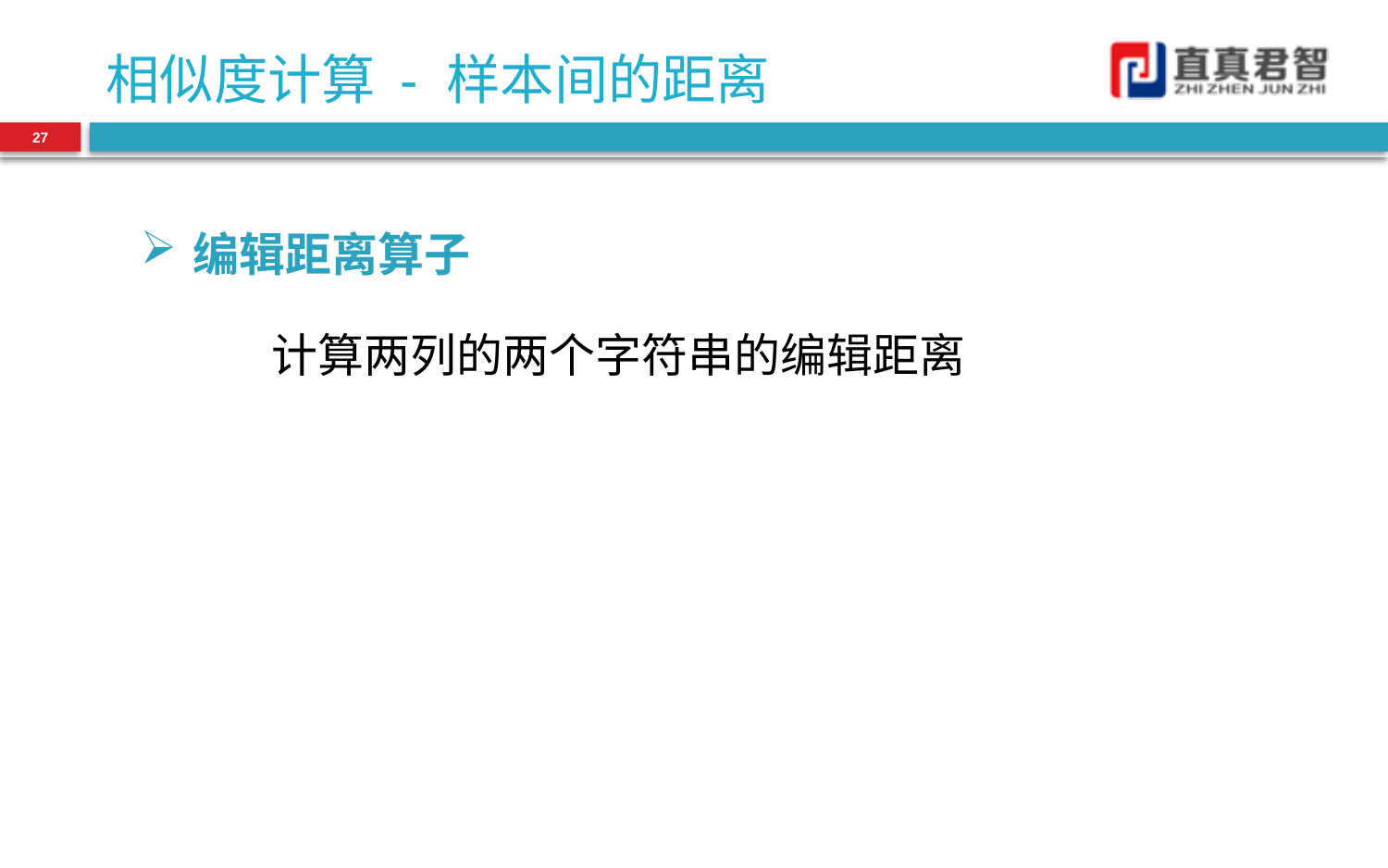

# 相似度计算 - 样本间的距离
27
编辑距离算子
计算两列的两个字符串的编辑距离